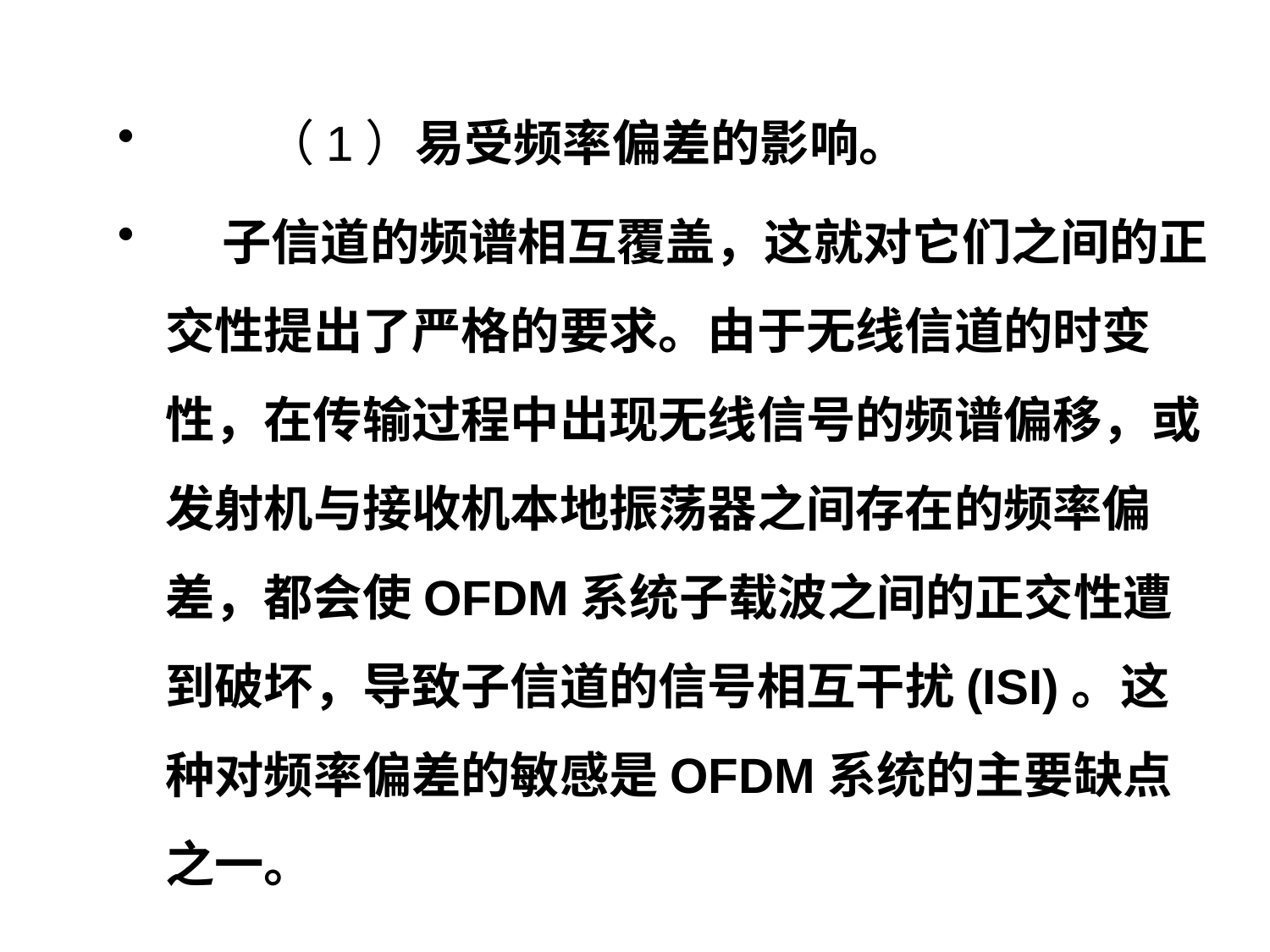

（1）易受频率偏差的影响。
    子信道的频谱相互覆盖，这就对它们之间的正交性提出了严格的要求。由于无线信道的时变性，在传输过程中出现无线信号的频谱偏移，或发射机与接收机本地振荡器之间存在的频率偏差，都会使OFDM系统子载波之间的正交性遭到破坏，导致子信道的信号相互干扰(ISI)。这种对频率偏差的敏感是OFDM系统的主要缺点之一。